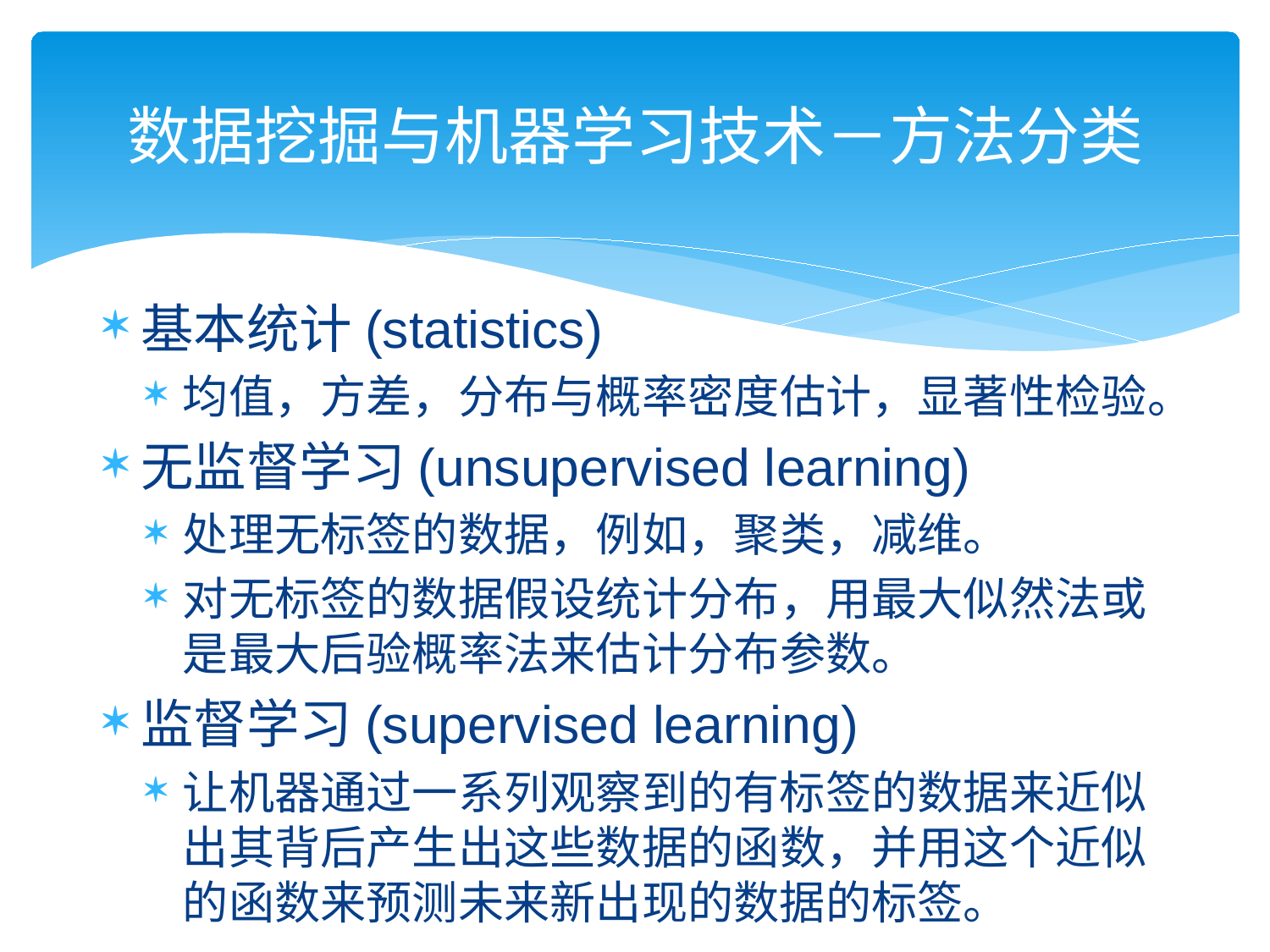

# 数据挖掘与机器学习技术－方法分类
基本统计(statistics)
均值，方差，分布与概率密度估计，显著性检验。
无监督学习(unsupervised learning)
处理无标签的数据，例如，聚类，减维。
对无标签的数据假设统计分布，用最大似然法或是最大后验概率法来估计分布参数。
监督学习(supervised learning)
让机器通过一系列观察到的有标签的数据来近似出其背后产生出这些数据的函数，并用这个近似的函数来预测未来新出现的数据的标签。